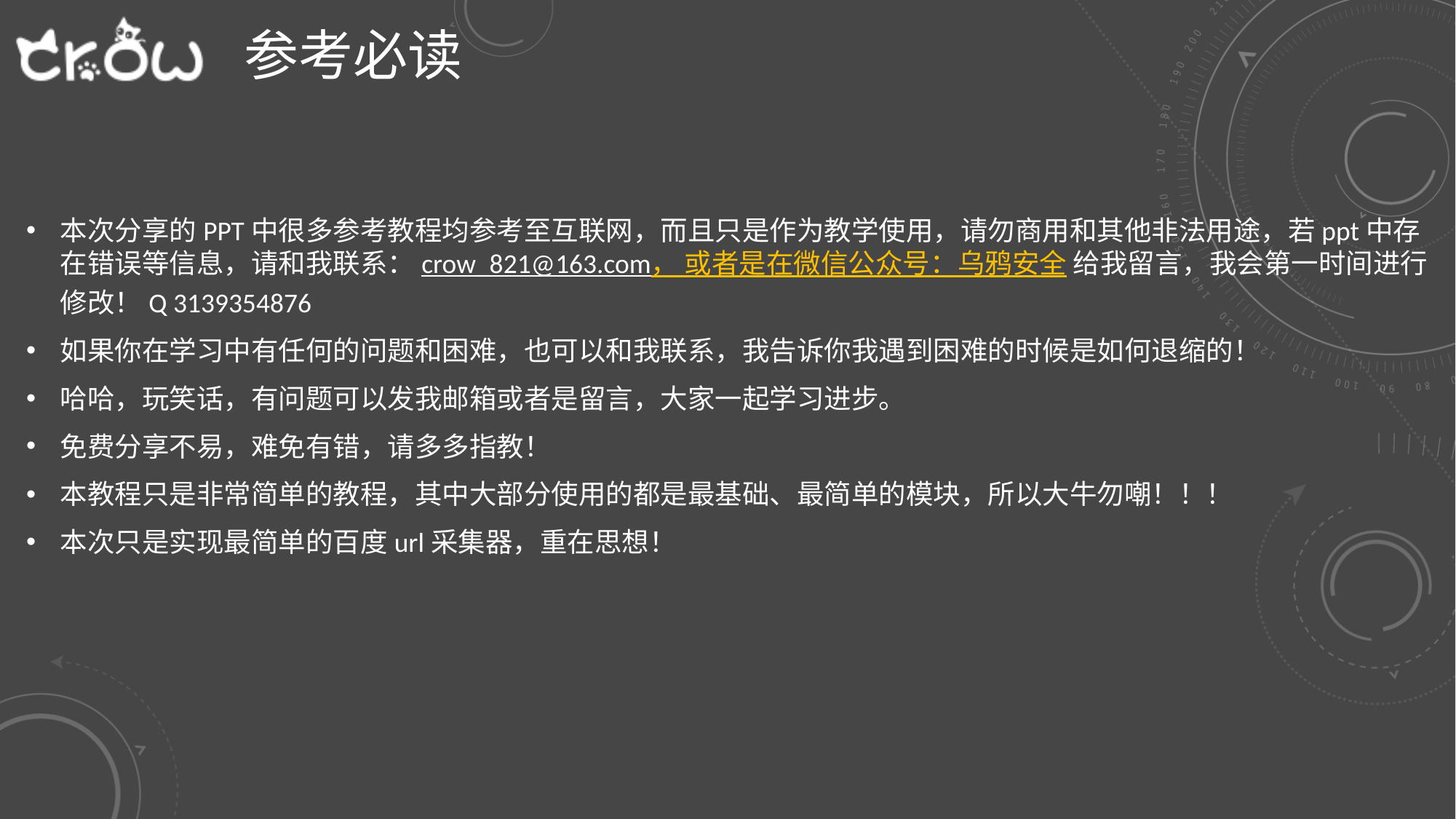

参考必读
本次分享的PPT中很多参考教程均参考至互联网，而且只是作为教学使用，请勿商用和其他非法用途，若ppt中存在错误等信息，请和我联系：crow_821@163.com， 或者是在微信公众号：乌鸦安全 给我留言，我会第一时间进行修改！Q 3139354876
如果你在学习中有任何的问题和困难，也可以和我联系，我告诉你我遇到困难的时候是如何退缩的！
哈哈，玩笑话，有问题可以发我邮箱或者是留言，大家一起学习进步。
免费分享不易，难免有错，请多多指教！
本教程只是非常简单的教程，其中大部分使用的都是最基础、最简单的模块，所以大牛勿嘲！！！
本次只是实现最简单的百度url采集器，重在思想！